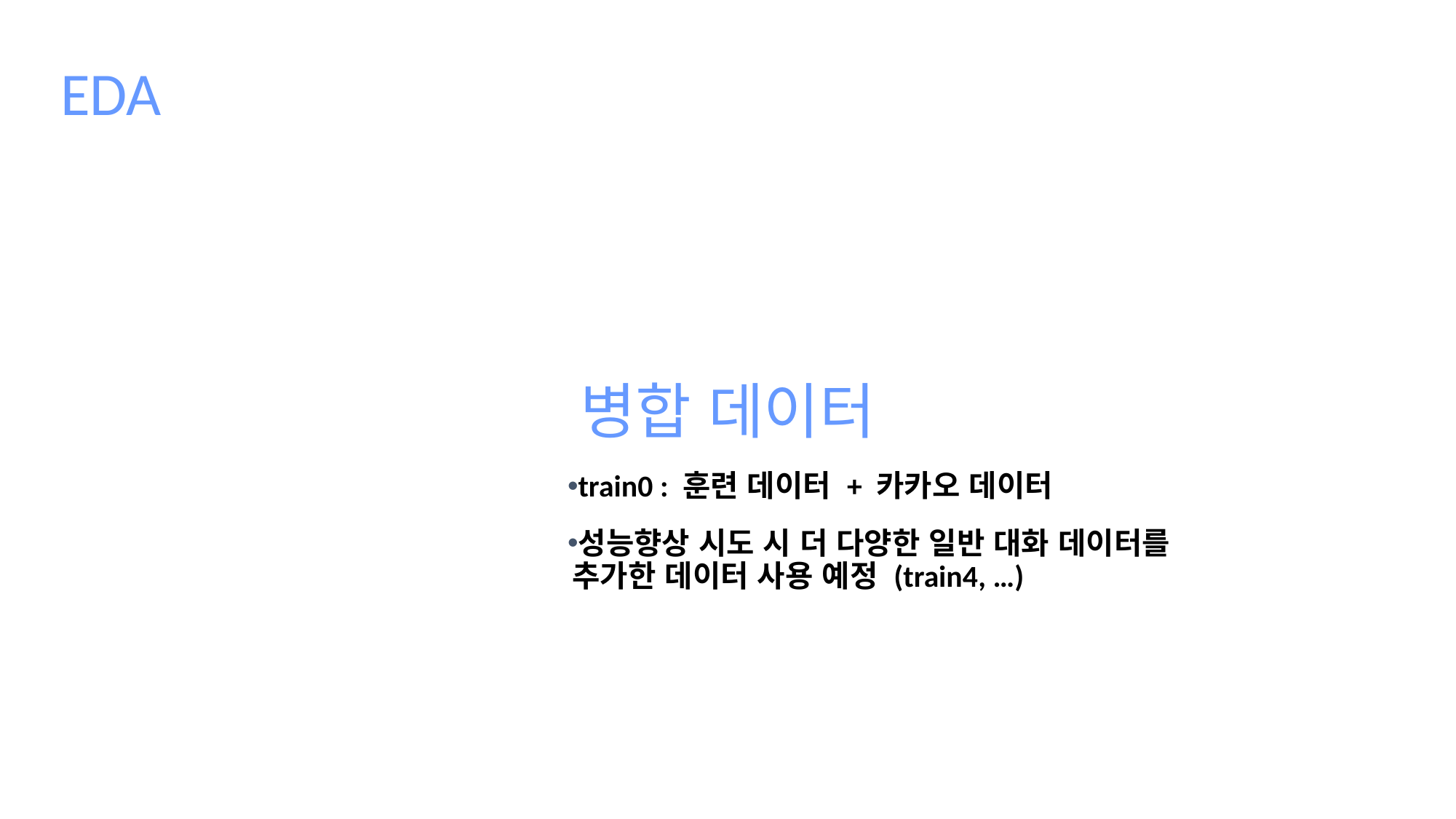

# EDA
병합 데이터
train0 : 훈련 데이터 + 카카오 데이터
성능향상 시도 시 더 다양한 일반 대화 데이터를 추가한 데이터 사용 예정 (train4, …)